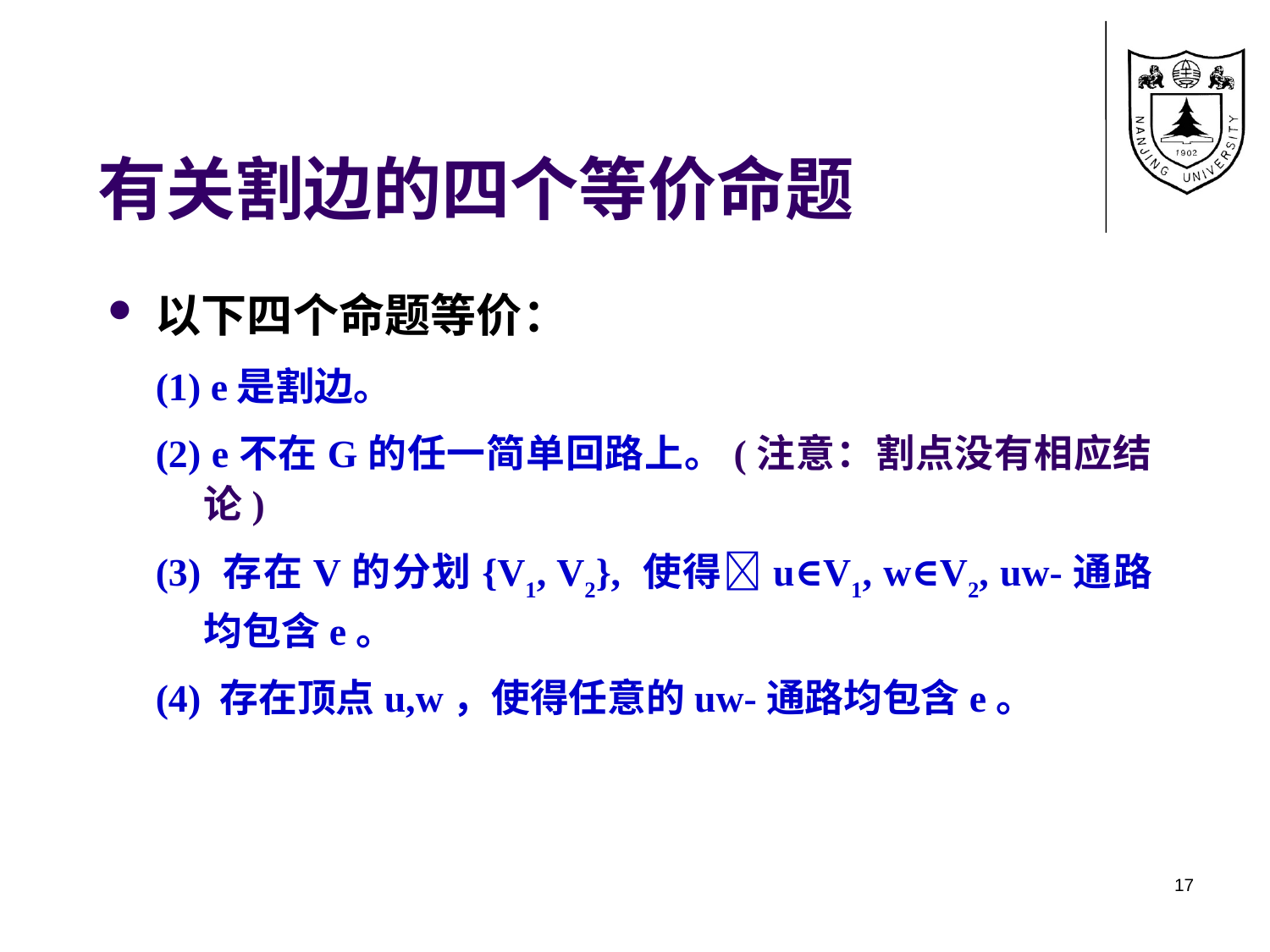

# 有关割边的四个等价命题
以下四个命题等价：
(1) e是割边。
(2) e不在G的任一简单回路上。(注意：割点没有相应结论)
(3) 存在V的分划{V1, V2}, 使得∀u∈V1, w∈V2, uw-通路均包含e。
(4) 存在顶点u,w，使得任意的uw-通路均包含e。
17